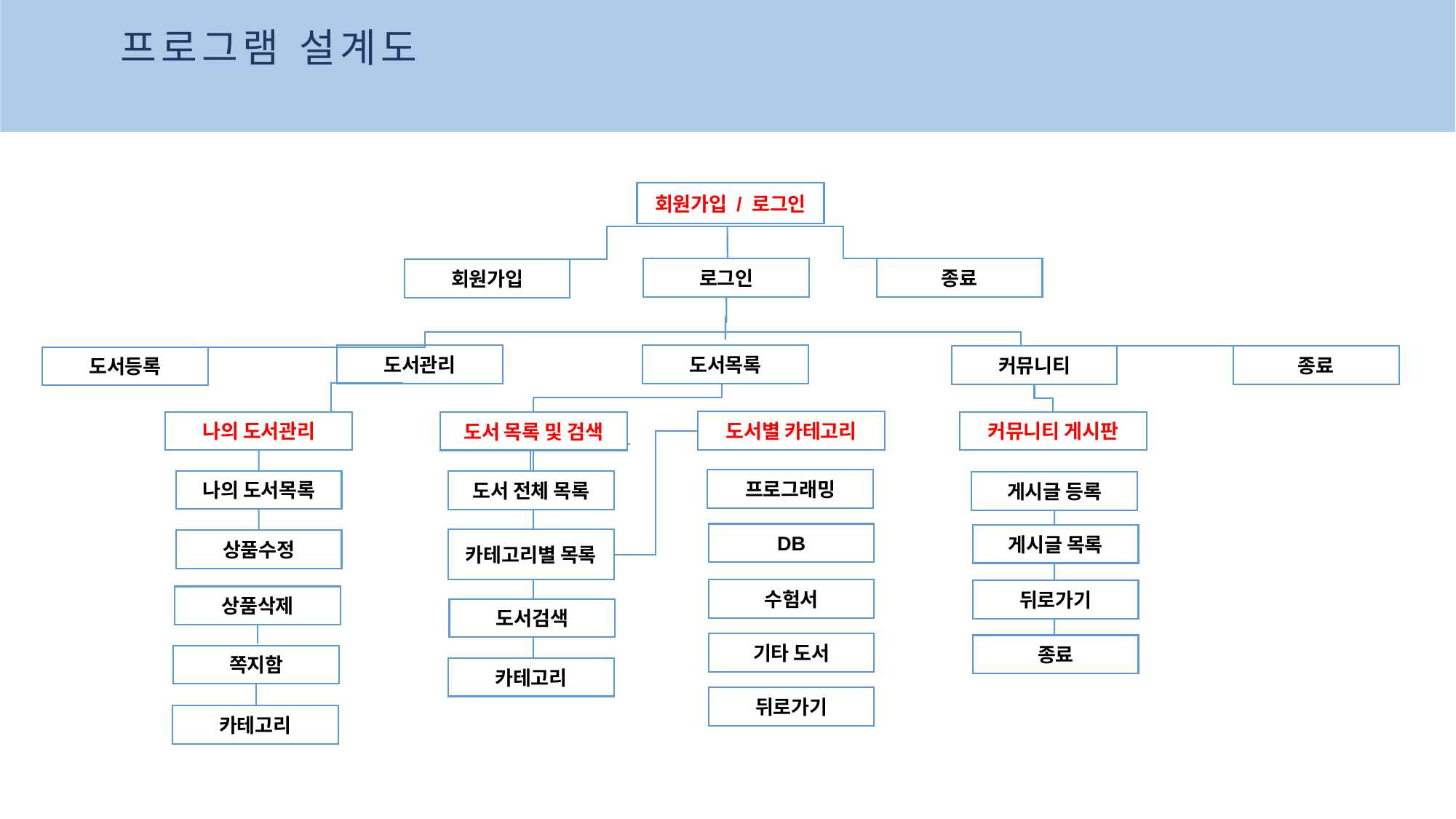

프로그램 설계도

회원가입 / 로그인
로그인
종료
회원가입
도서관리
도서목록
커뮤니티
종료
도서등록
나의 도서관리
나의 도서목록
상품수정
상품삭제
쪽지함
카테고리
도서 목록 및 검색
도서별 카테고리
프로그래밍
DB
수험서
기타 도서
뒤로가기
커뮤니티 게시판
게시글 등록
게시글 목록
뒤로가기
종료

도서 전체 목록
카테고리별 목록
도서검색
카테고리